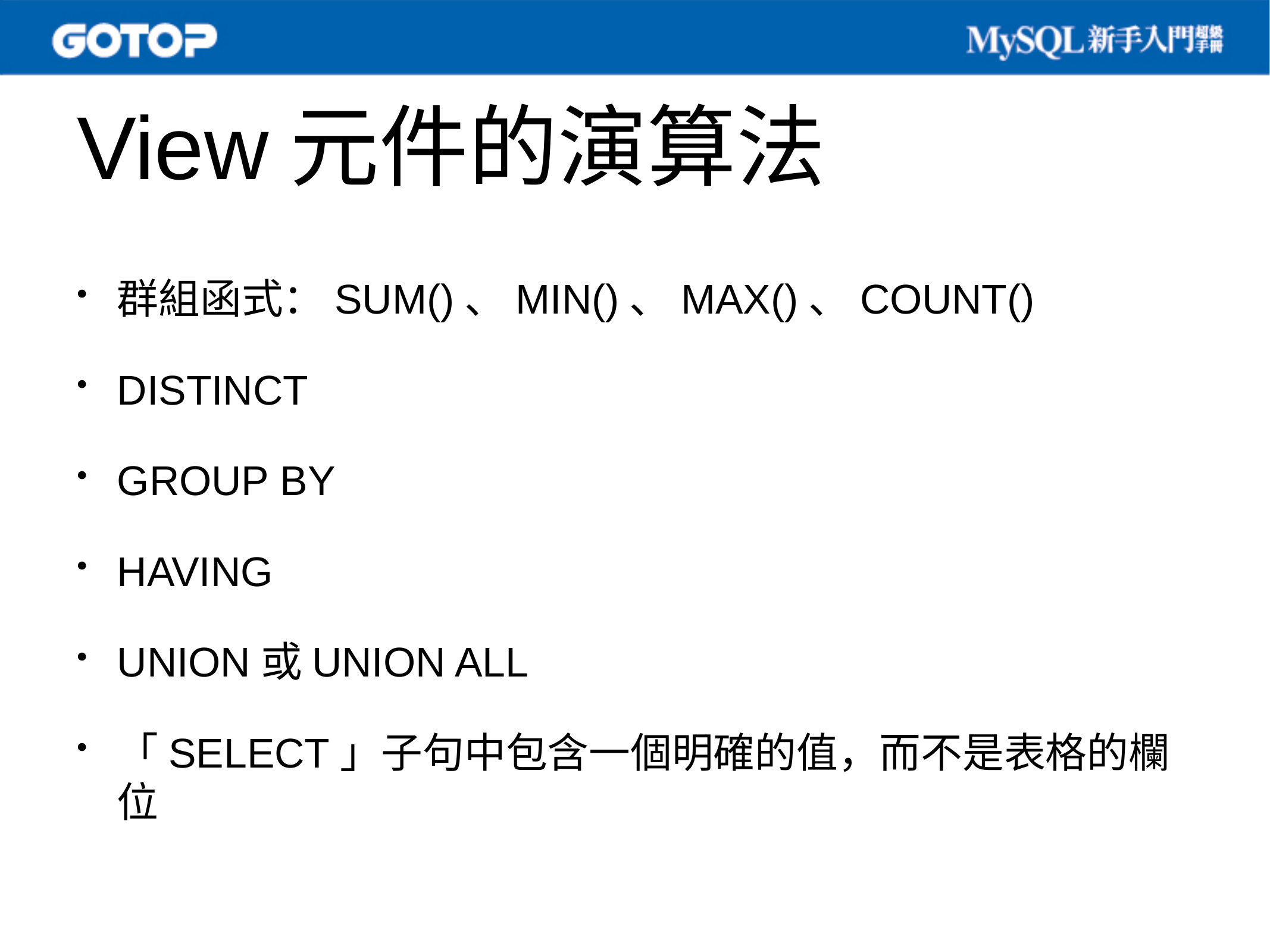

# View元件的演算法
群組函式：SUM()、MIN()、MAX()、COUNT()
DISTINCT
GROUP BY
HAVING
UNION或UNION ALL
「SELECT」子句中包含一個明確的值，而不是表格的欄位